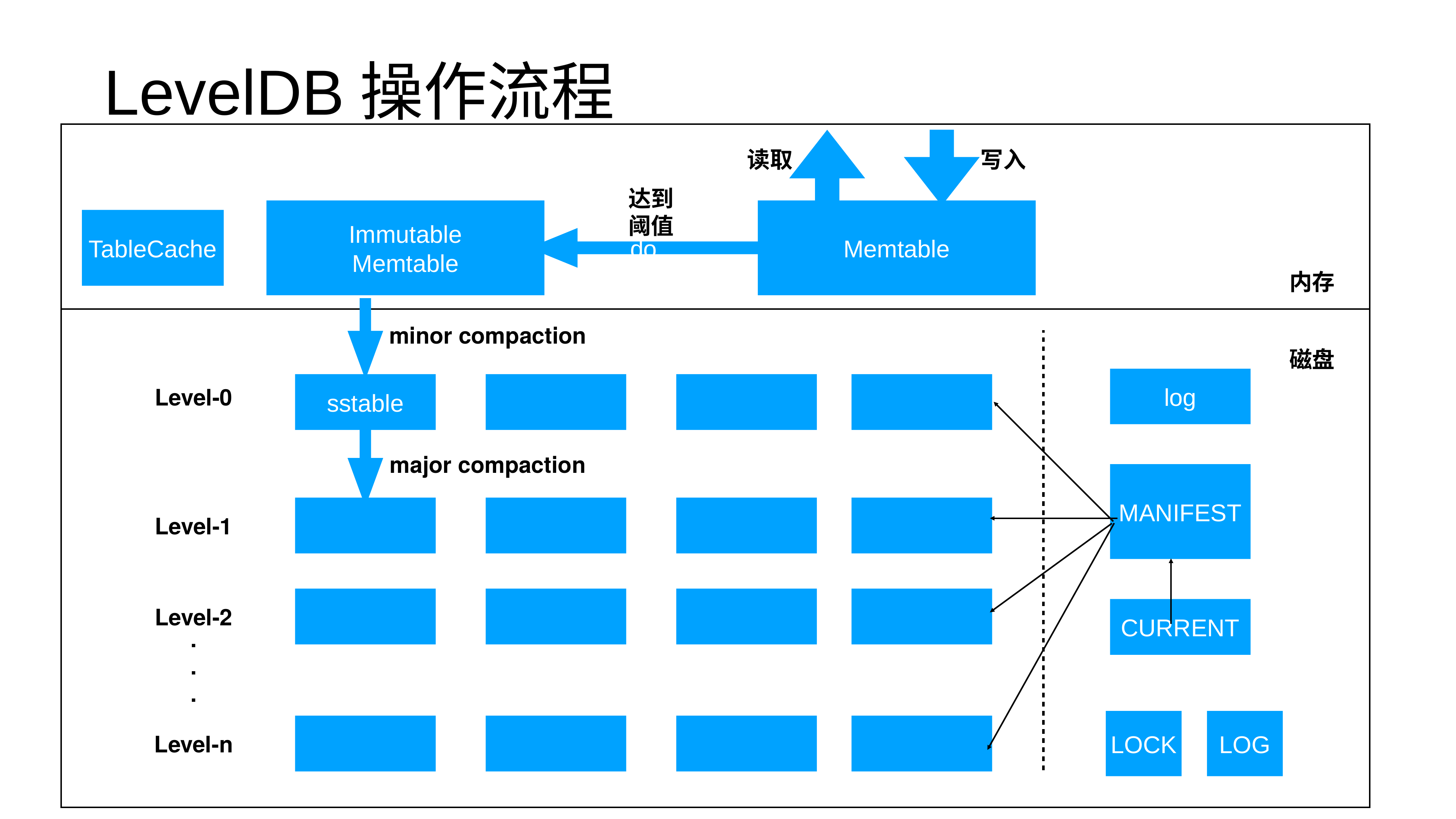

# LevelDB操作流程

读取
写入
达到
阈值
Immutable
Memtable
Memtable
TableCache
do
内存

minor compaction

磁盘
log
sstable

Level-0

major compaction

MANIFEST

Level-1

CURRENT
Level-2
.
.
.
LOCK
LOG

Level-n